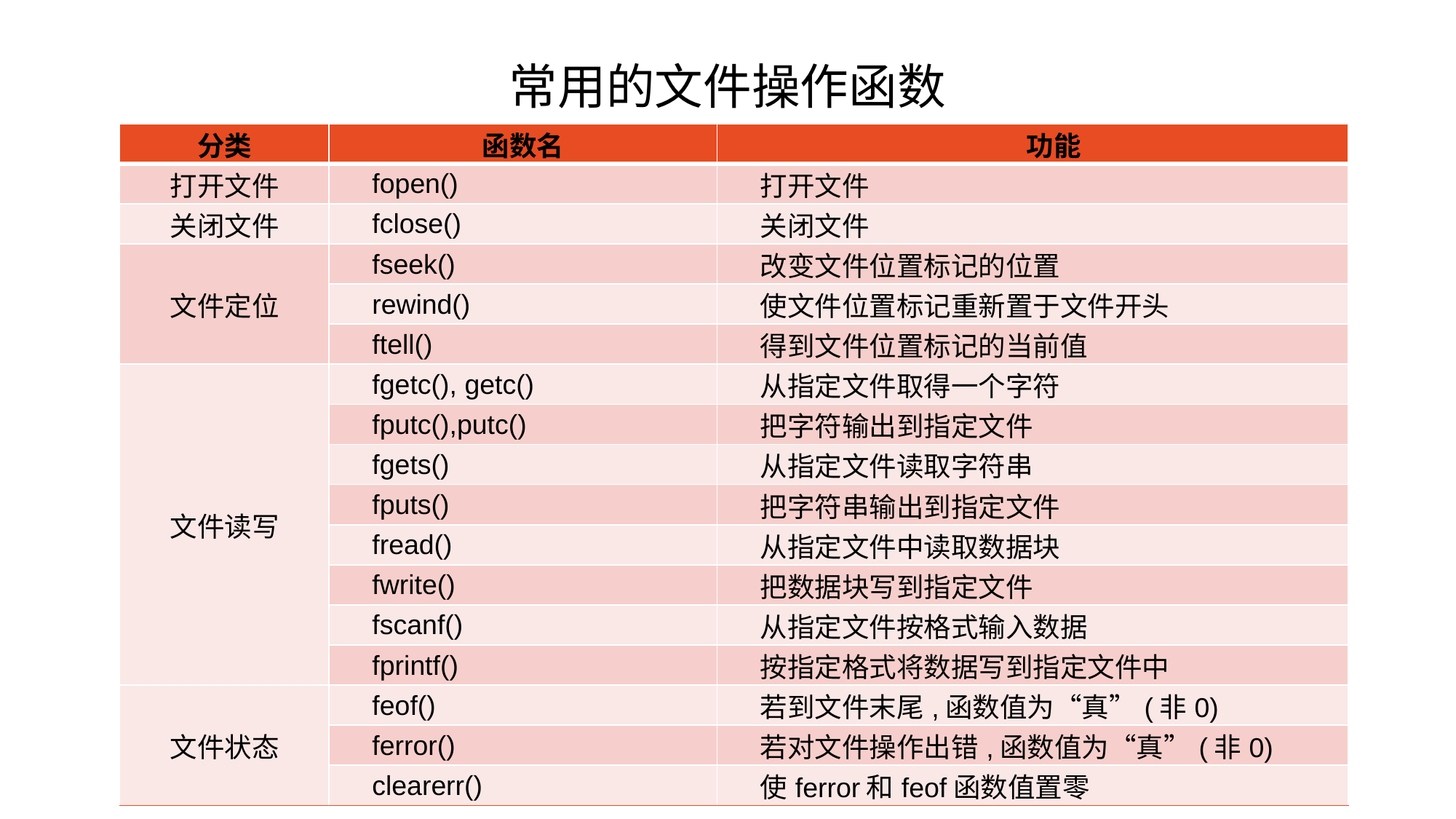

# 常用的文件操作函数
| 分类 | 函数名 | 功能 |
| --- | --- | --- |
| 打开文件 | fopen() | 打开文件 |
| 关闭文件 | fclose() | 关闭文件 |
| 文件定位 | fseek() | 改变文件位置标记的位置 |
|  | rewind() | 使文件位置标记重新置于文件开头 |
|  | ftell() | 得到文件位置标记的当前值 |
| 文件读写 | fgetc(), getc() | 从指定文件取得一个字符 |
|  | fputc(),putc() | 把字符输出到指定文件 |
|  | fgets() | 从指定文件读取字符串 |
|  | fputs() | 把字符串输出到指定文件 |
|  | fread() | 从指定文件中读取数据块 |
|  | fwrite() | 把数据块写到指定文件 |
|  | fscanf() | 从指定文件按格式输入数据 |
|  | fprintf() | 按指定格式将数据写到指定文件中 |
| 文件状态 | feof() | 若到文件末尾,函数值为“真”(非0) |
|  | ferror() | 若对文件操作出错,函数值为“真”(非0) |
|  | clearerr() | 使ferror和feof函数值置零 |